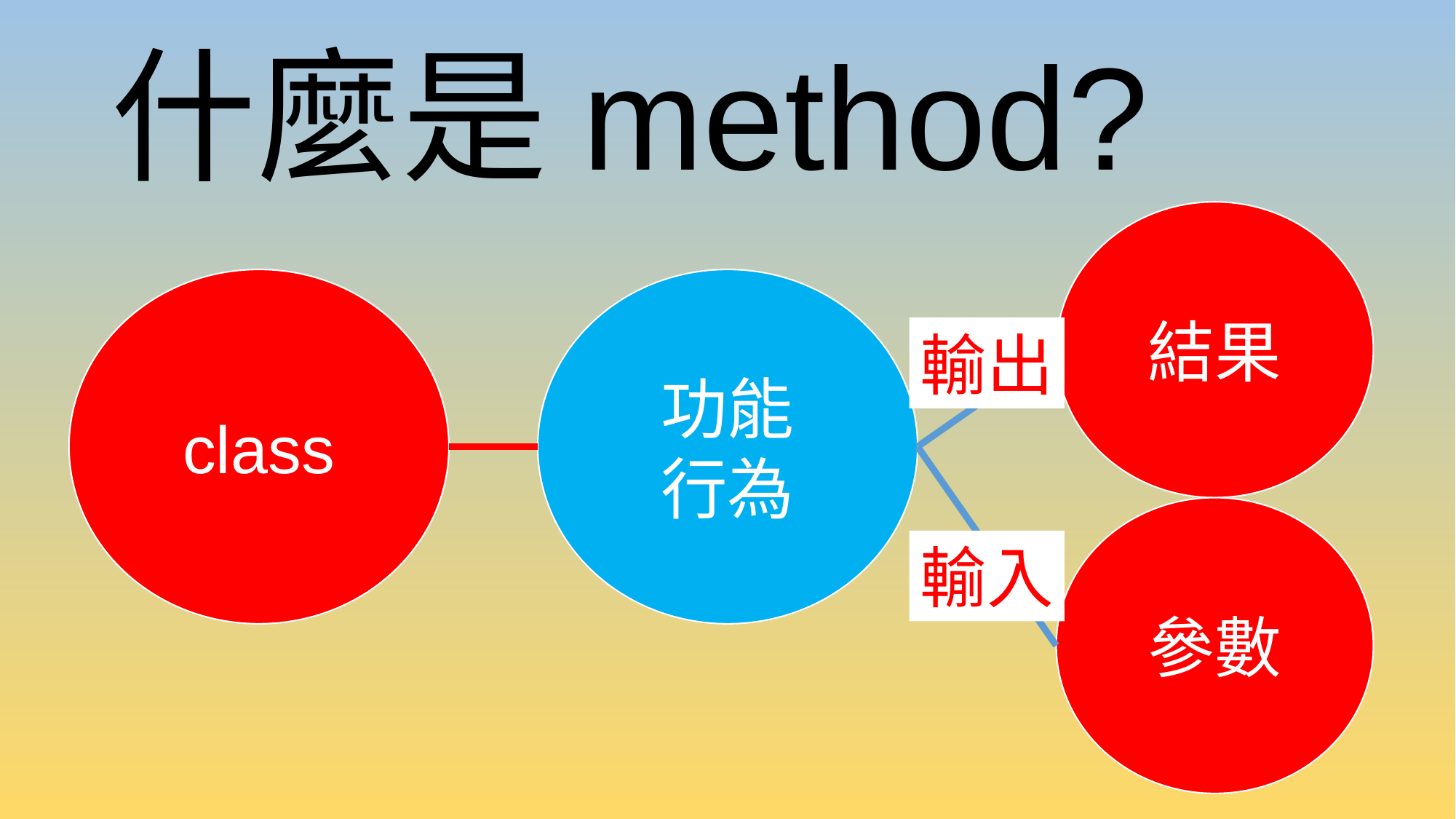

# 什麼是method?
結果
功能
行為
class
輸出
參數
輸入